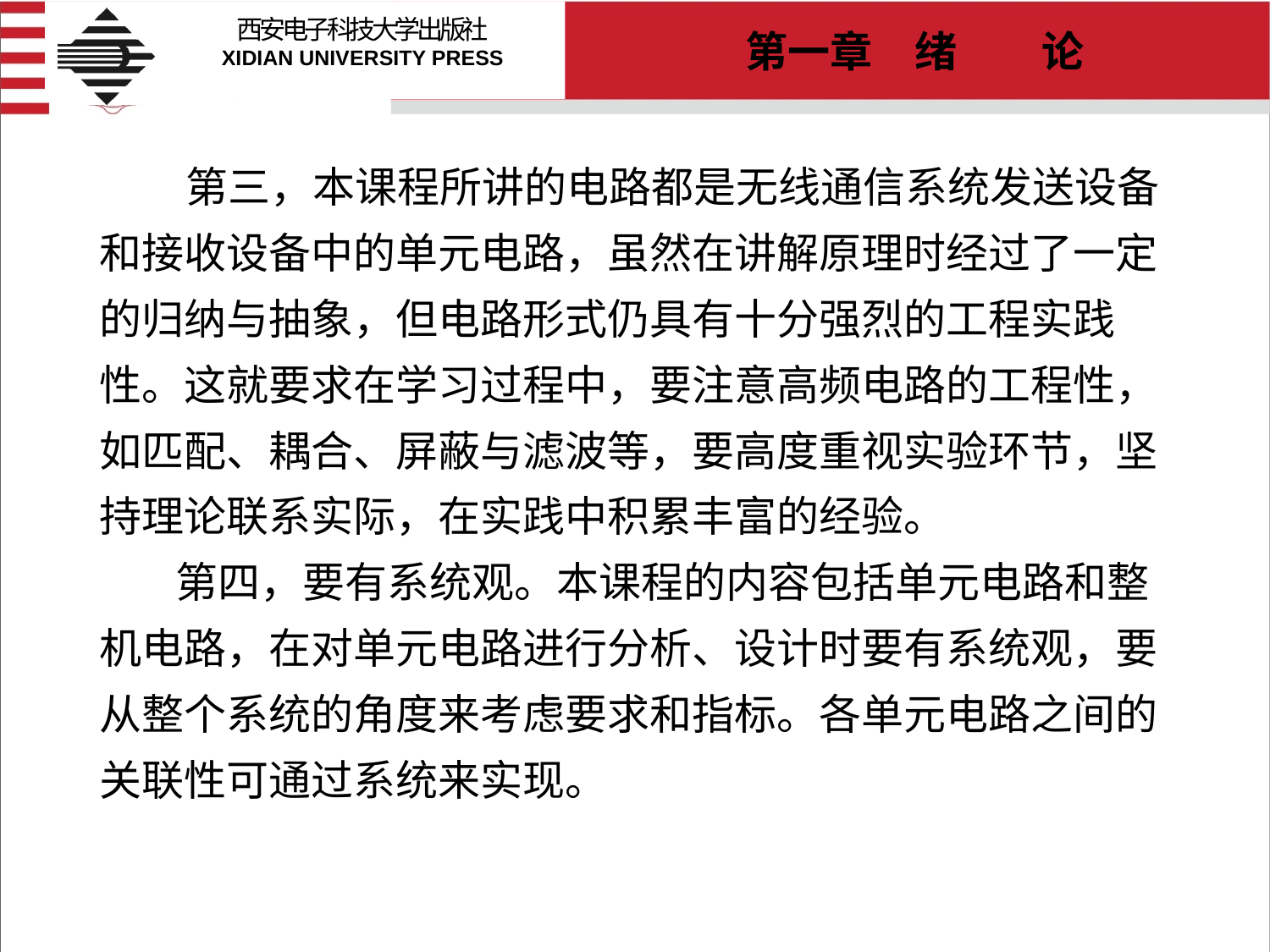

# 第三，本课程所讲的电路都是无线通信系统发送设备和接收设备中的单元电路，虽然在讲解原理时经过了一定的归纳与抽象，但电路形式仍具有十分强烈的工程实践性。这就要求在学习过程中，要注意高频电路的工程性，如匹配、耦合、屏蔽与滤波等，要高度重视实验环节，坚持理论联系实际，在实践中积累丰富的经验。 第四，要有系统观。本课程的内容包括单元电路和整机电路，在对单元电路进行分析、设计时要有系统观，要从整个系统的角度来考虑要求和指标。各单元电路之间的关联性可通过系统来实现。